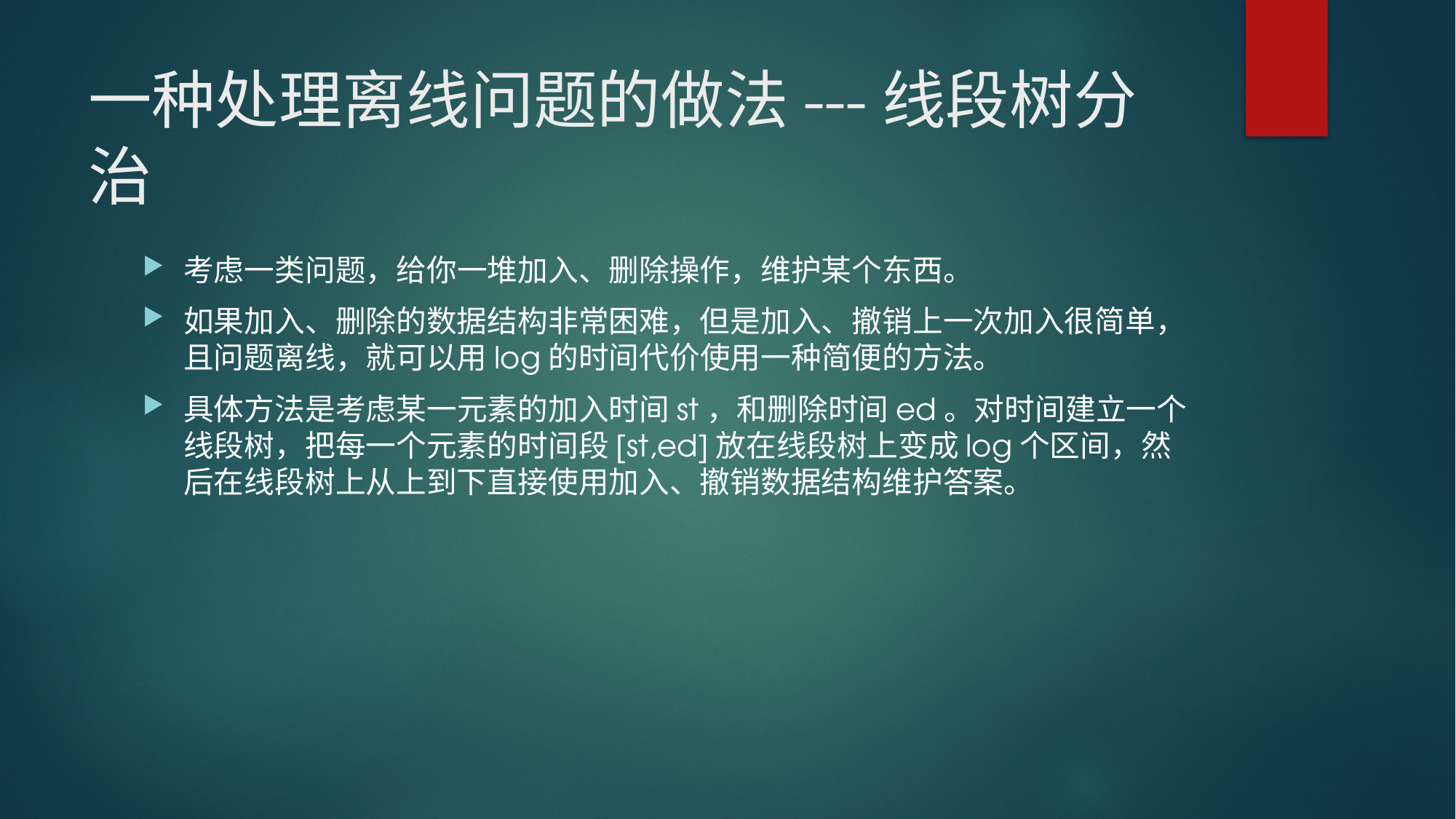

# 一种处理离线问题的做法---线段树分治
考虑一类问题，给你一堆加入、删除操作，维护某个东西。
如果加入、删除的数据结构非常困难，但是加入、撤销上一次加入很简单，且问题离线，就可以用log的时间代价使用一种简便的方法。
具体方法是考虑某一元素的加入时间st，和删除时间ed。对时间建立一个线段树，把每一个元素的时间段[st,ed]放在线段树上变成log个区间，然后在线段树上从上到下直接使用加入、撤销数据结构维护答案。